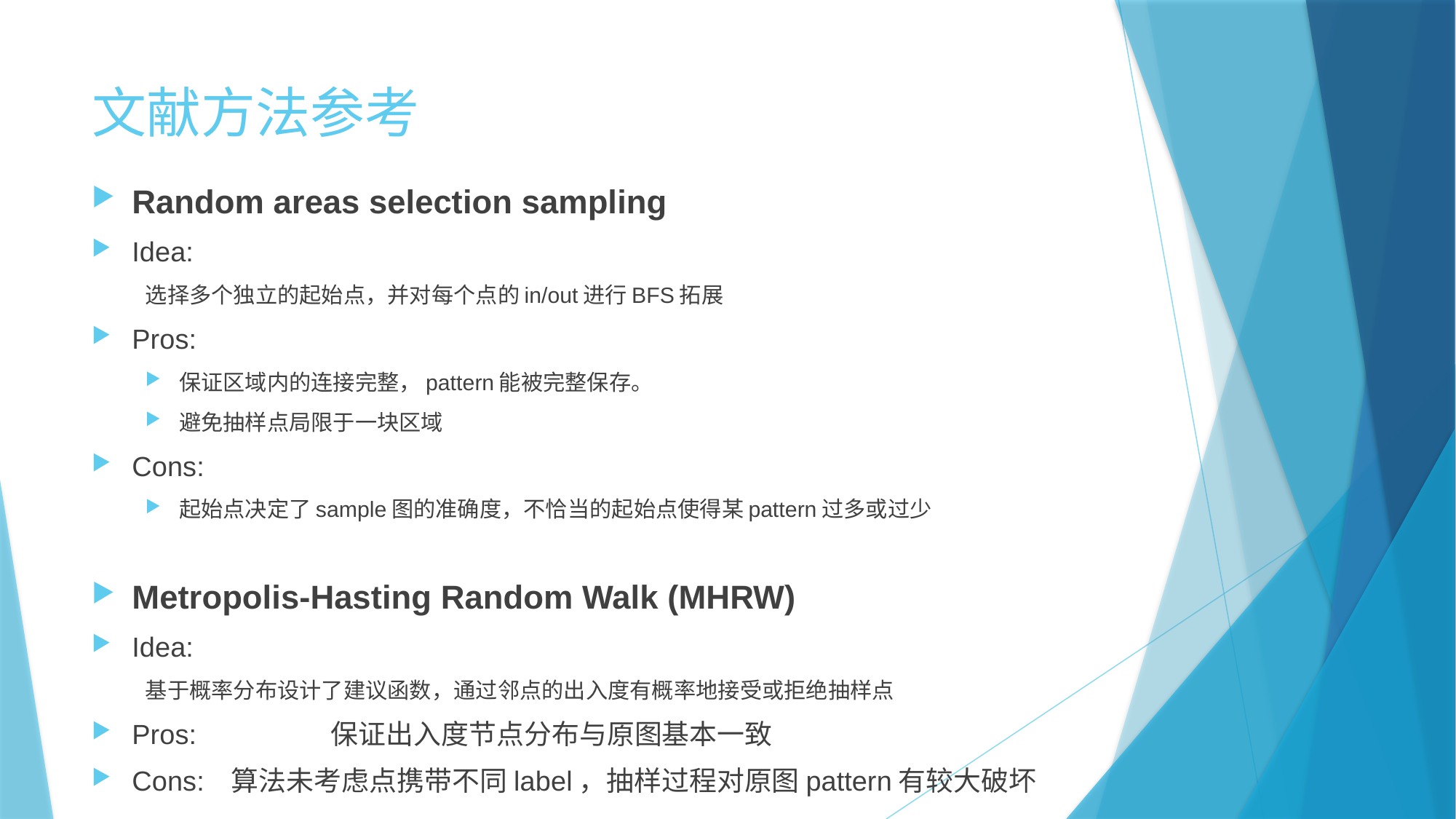

# 文献方法参考
Random areas selection sampling
Idea:
选择多个独立的起始点，并对每个点的in/out进行BFS拓展
Pros:
保证区域内的连接完整，pattern能被完整保存。
避免抽样点局限于一块区域
Cons:
起始点决定了sample图的准确度，不恰当的起始点使得某pattern过多或过少

Metropolis-Hasting Random Walk (MHRW)
Idea:
基于概率分布设计了建议函数，通过邻点的出入度有概率地接受或拒绝抽样点
Pros:	 	保证出入度节点分布与原图基本一致
Cons:	算法未考虑点携带不同label，抽样过程对原图pattern有较大破坏